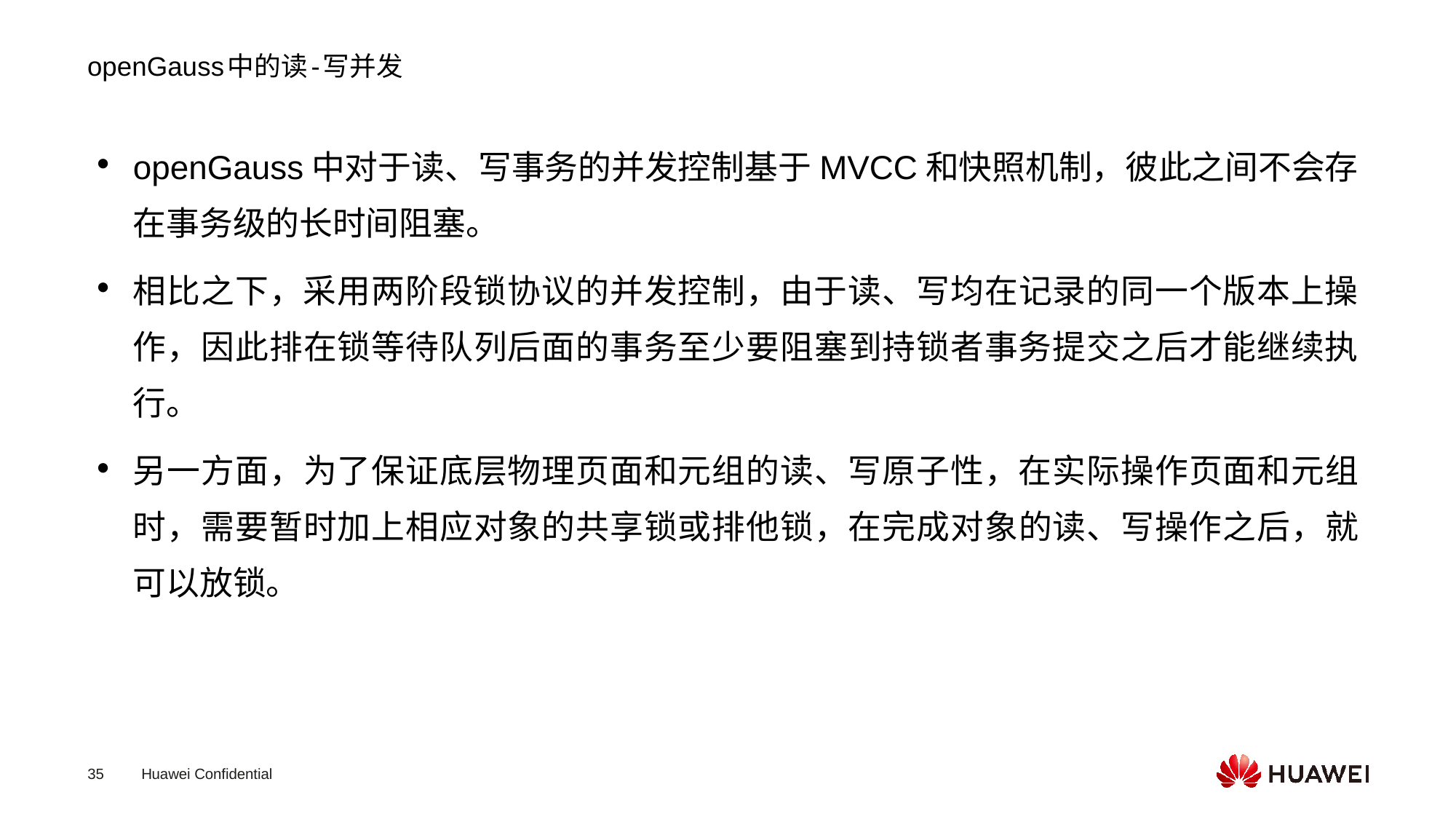

# openGauss中的读-写并发
openGauss中对于读、写事务的并发控制基于MVCC和快照机制，彼此之间不会存在事务级的长时间阻塞。
相比之下，采用两阶段锁协议的并发控制，由于读、写均在记录的同一个版本上操作，因此排在锁等待队列后面的事务至少要阻塞到持锁者事务提交之后才能继续执行。
另一方面，为了保证底层物理页面和元组的读、写原子性，在实际操作页面和元组时，需要暂时加上相应对象的共享锁或排他锁，在完成对象的读、写操作之后，就可以放锁。